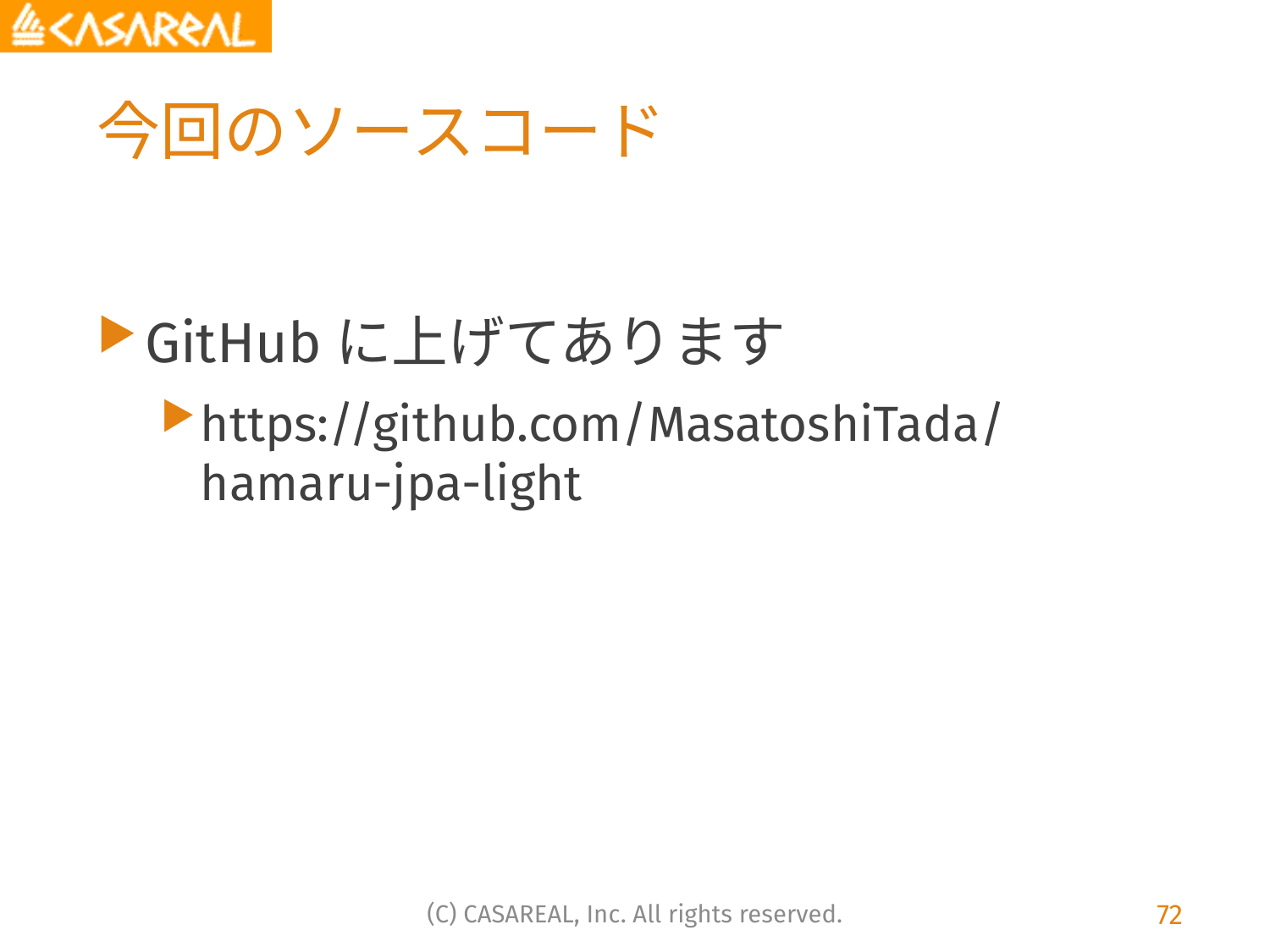

# 今回のソースコード
GitHubに上げてあります
https://github.com/MasatoshiTada/hamaru-jpa-light
(C) CASAREAL, Inc. All rights reserved.
72